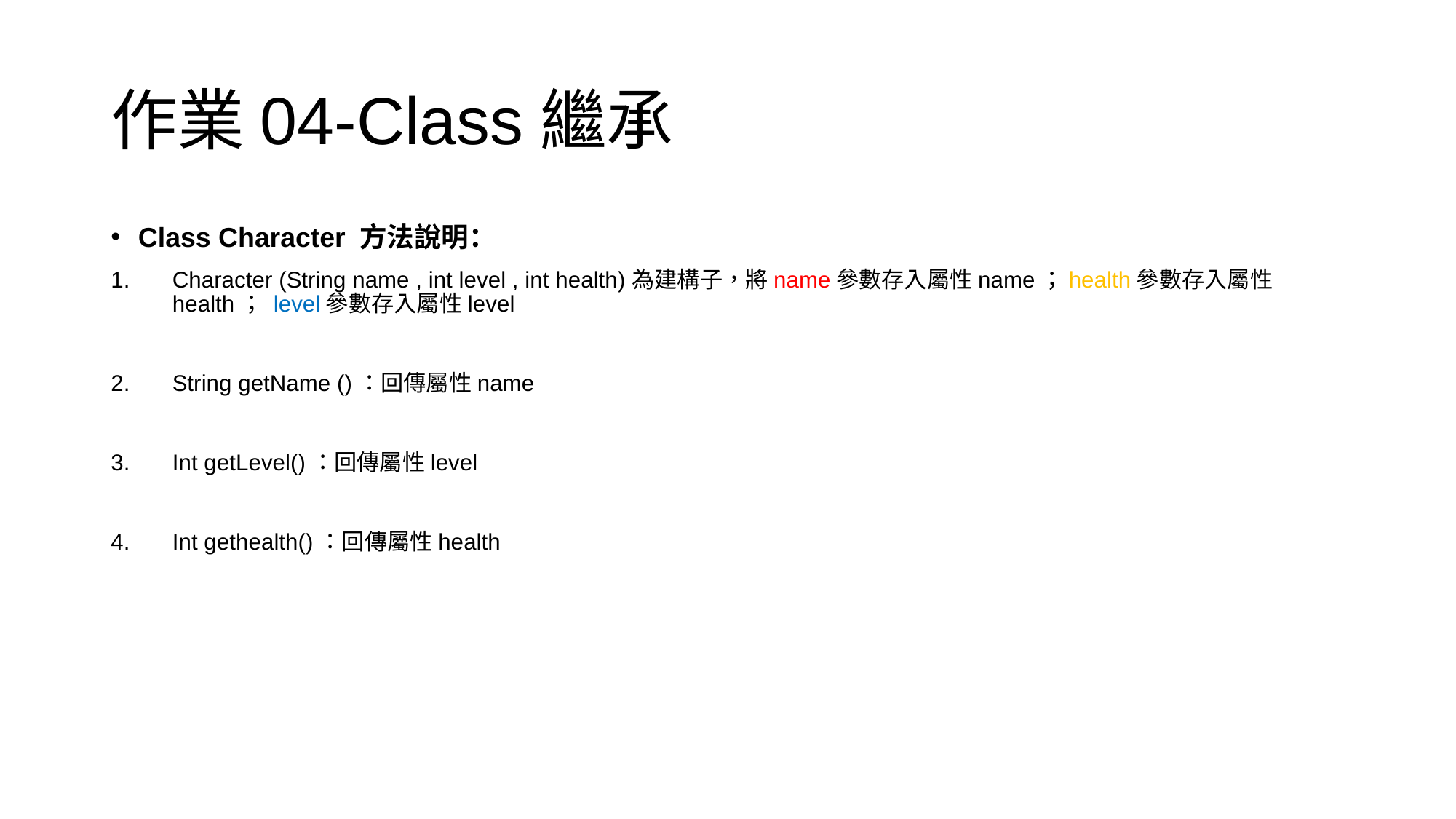

# 作業04-Class繼承
Class Character 方法說明：
Character (String name , int level , int health)為建構子，將name參數存入屬性name；health參數存入屬性health； level參數存入屬性level

String getName ()：回傳屬性name

Int getLevel()：回傳屬性level

Int gethealth()：回傳屬性health